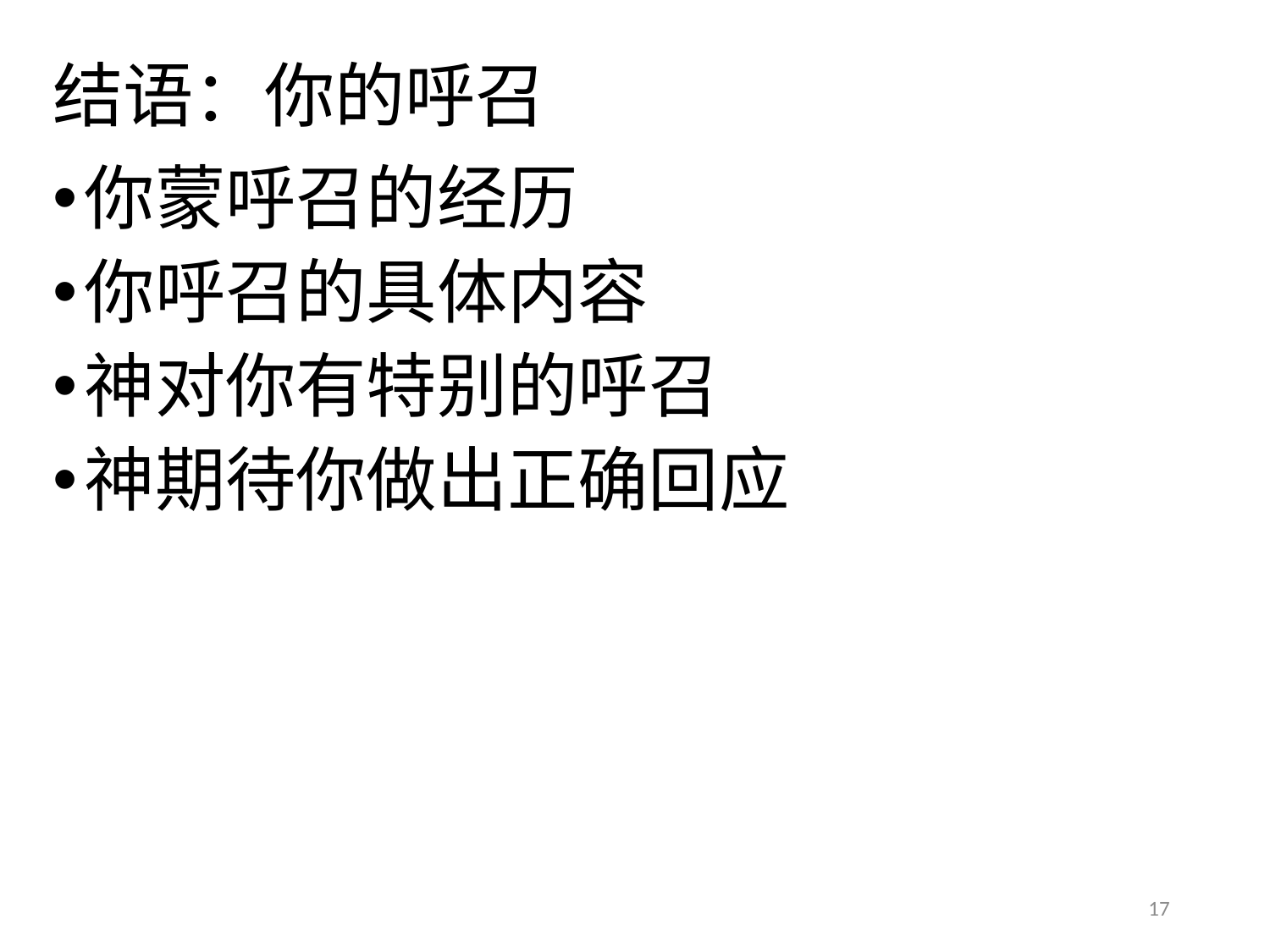

# 结语：你的呼召
你蒙呼召的经历
你呼召的具体内容
神对你有特别的呼召
神期待你做出正确回应
17